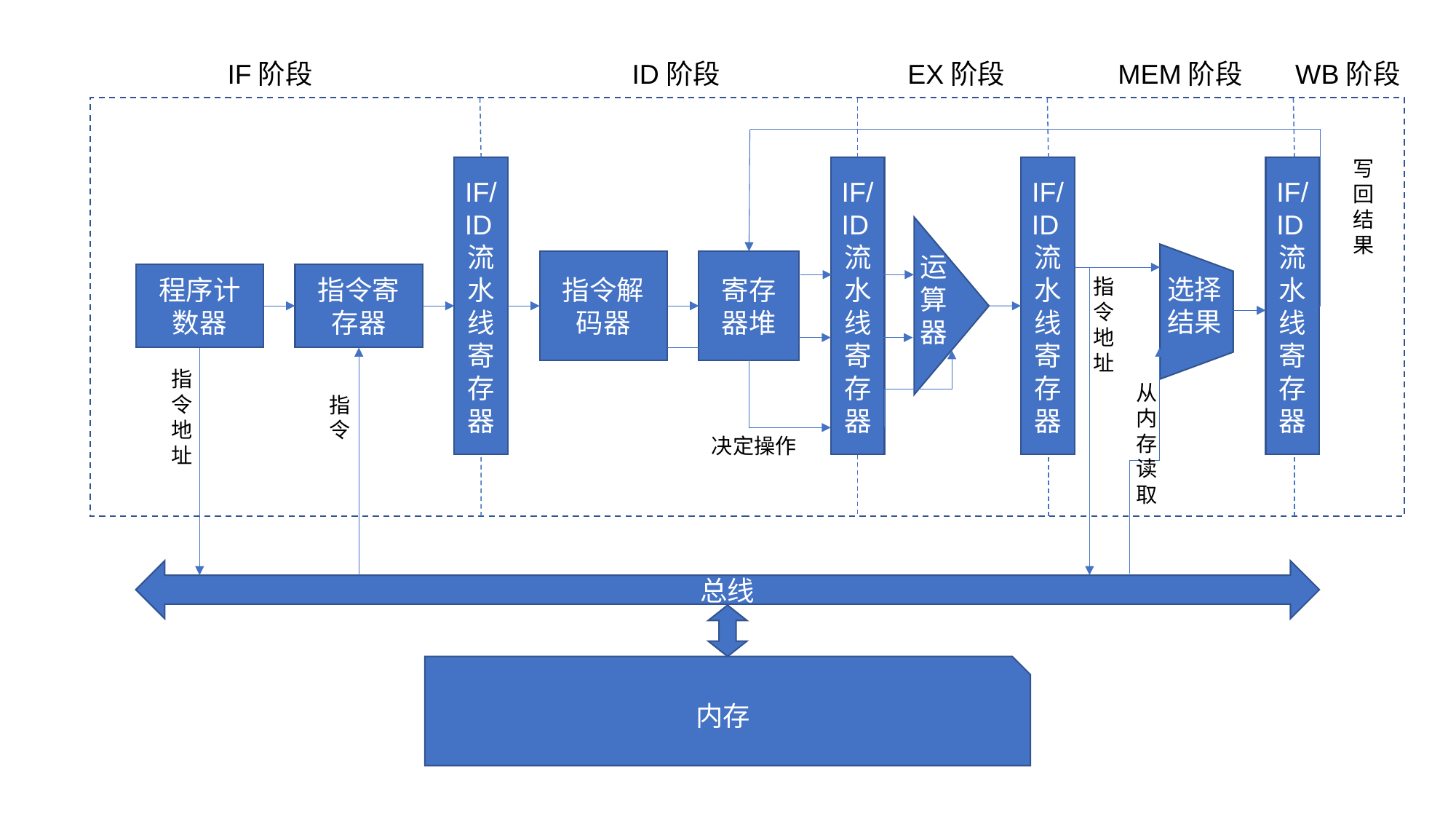

IF阶段
ID阶段
EX阶段
WB阶段
MEM阶段

写回结果
IF/ID流水线寄存器
IF/ID流水线寄存器
IF/ID流水线寄存器
IF/ID流水线寄存器
运算器
指令解码器
寄存器堆
程序计数器
指令寄存器
选择结果
指令地址

指令地址
从内存读取
指令
决定操作
总线

内存